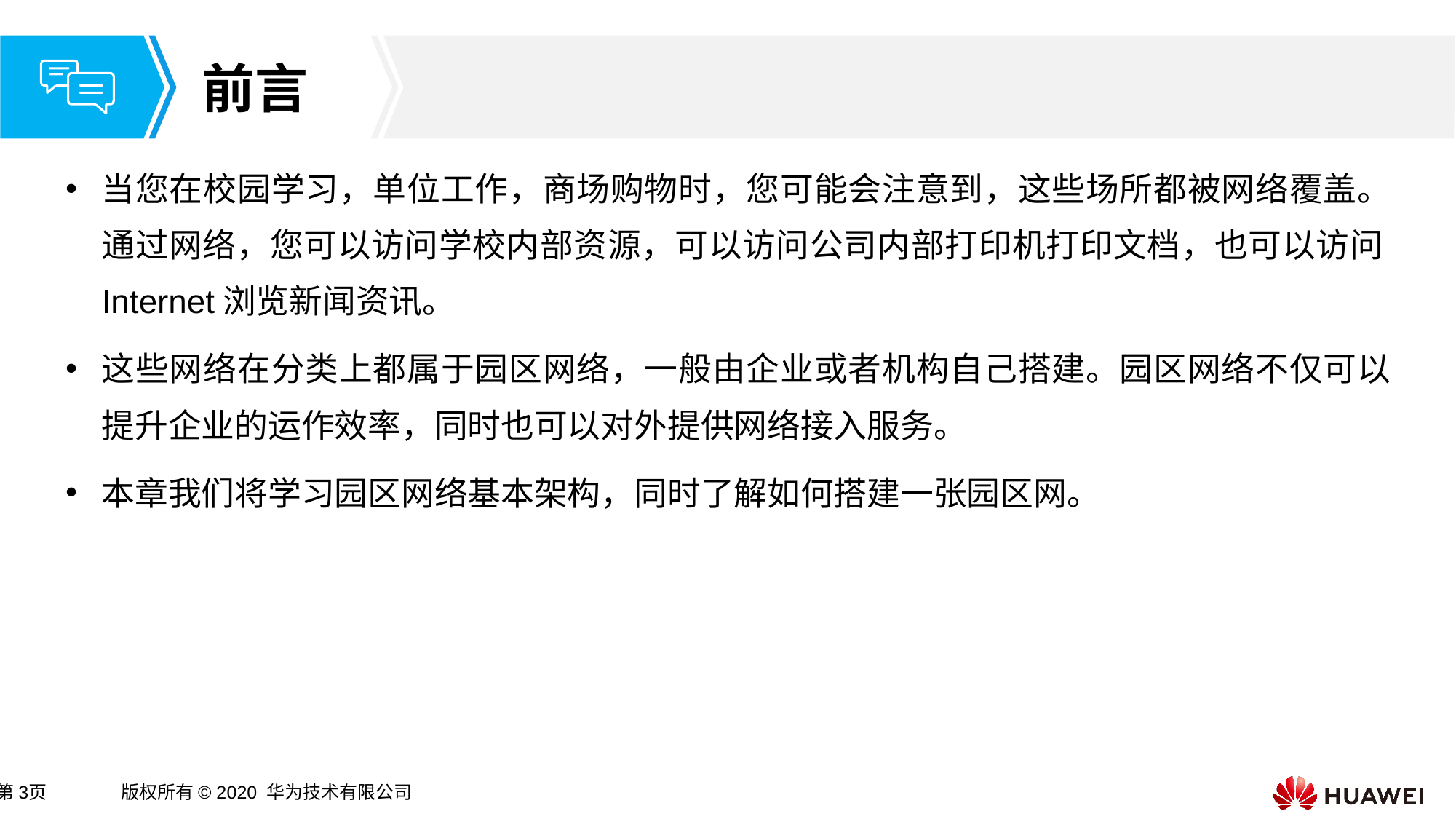

当您在校园学习，单位工作，商场购物时，您可能会注意到，这些场所都被网络覆盖。通过网络，您可以访问学校内部资源，可以访问公司内部打印机打印文档，也可以访问Internet浏览新闻资讯。
这些网络在分类上都属于园区网络，一般由企业或者机构自己搭建。园区网络不仅可以提升企业的运作效率，同时也可以对外提供网络接入服务。
本章我们将学习园区网络基本架构，同时了解如何搭建一张园区网。